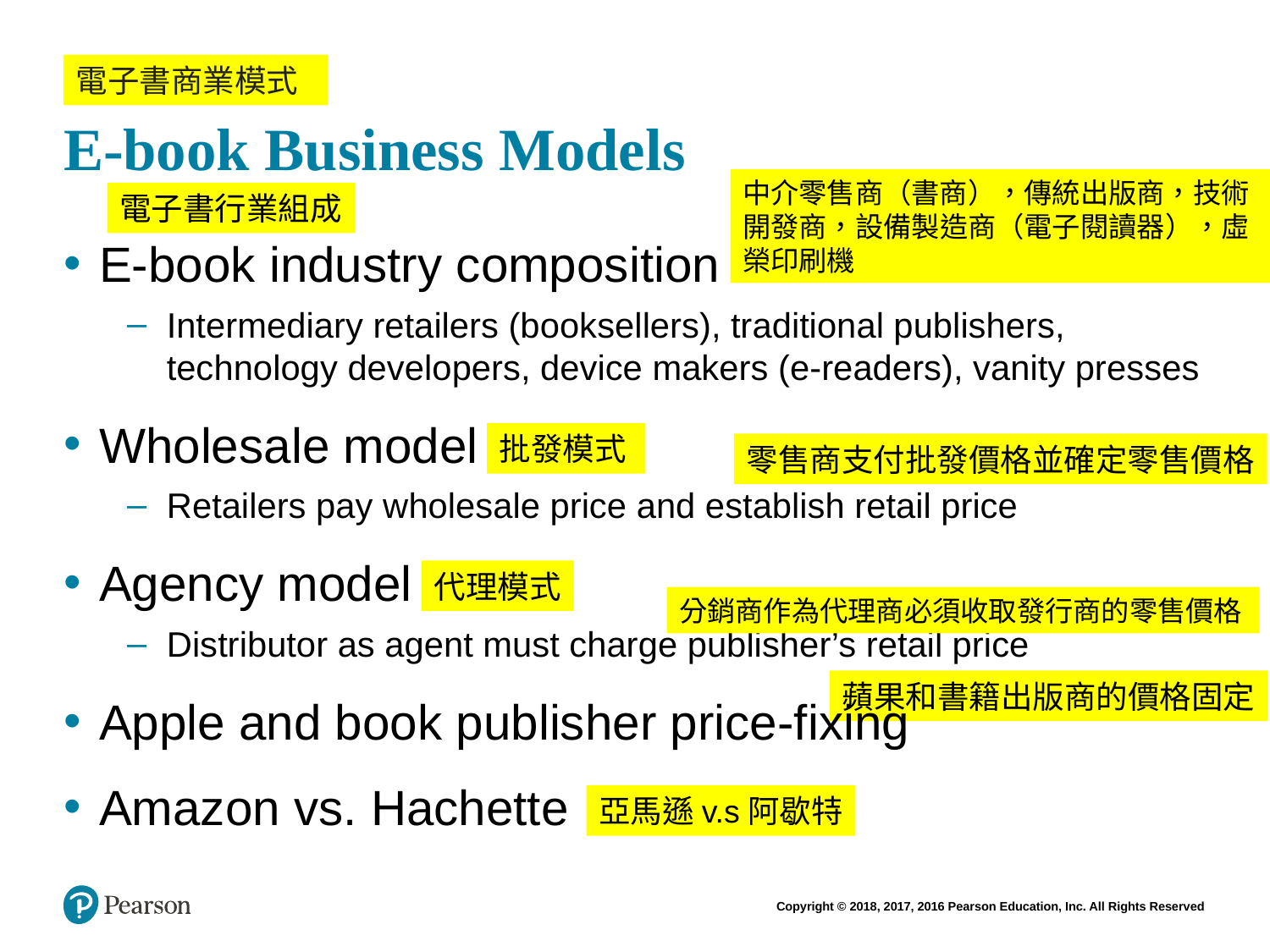

# E-book Business Models
電子書商業模式
中介零售商（書商），傳統出版商，技術開發商，設備製造商（電子閱讀器），虛榮印刷機
電子書行業組成
E-book industry composition
Intermediary retailers (booksellers), traditional publishers, technology developers, device makers (e-readers), vanity presses
Wholesale model
Retailers pay wholesale price and establish retail price
Agency model
Distributor as agent must charge publisher’s retail price
Apple and book publisher price-fixing
Amazon vs. Hachette
批發模式
零售商支付批發價格並確定零售價格
代理模式
分銷商作為代理商必須收取發行商的零售價格
蘋果和書籍出版商的價格固定
亞馬遜v.s阿歇特